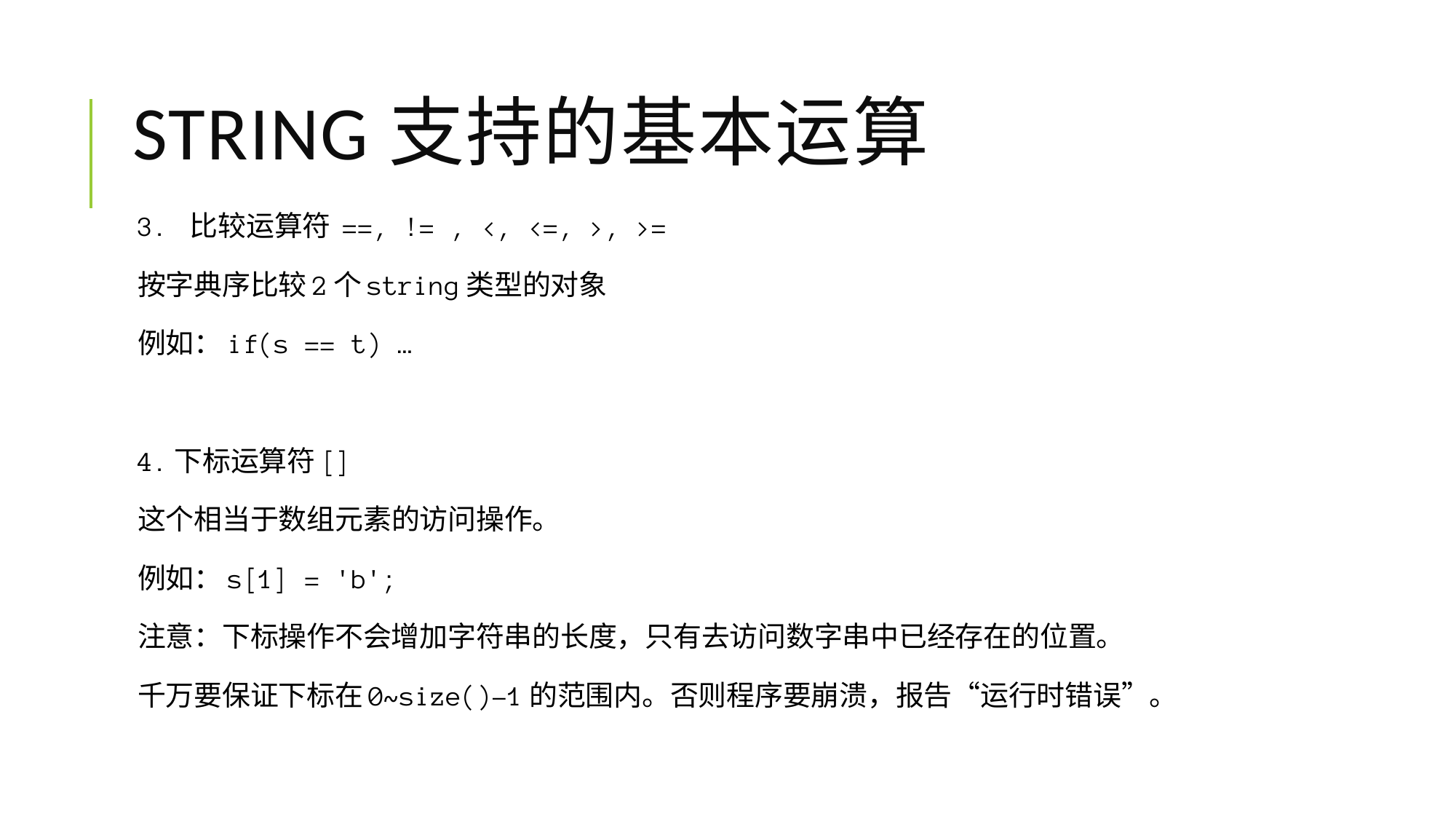

# String支持的基本运算
3. 比较运算符 ==, != , <, <=, >, >=
按字典序比较2个string类型的对象
例如：if(s == t) …

4.下标运算符[]
这个相当于数组元素的访问操作。
例如：s[1] = 'b';
注意：下标操作不会增加字符串的长度，只有去访问数字串中已经存在的位置。
千万要保证下标在0~size()-1的范围内。否则程序要崩溃，报告“运行时错误”。